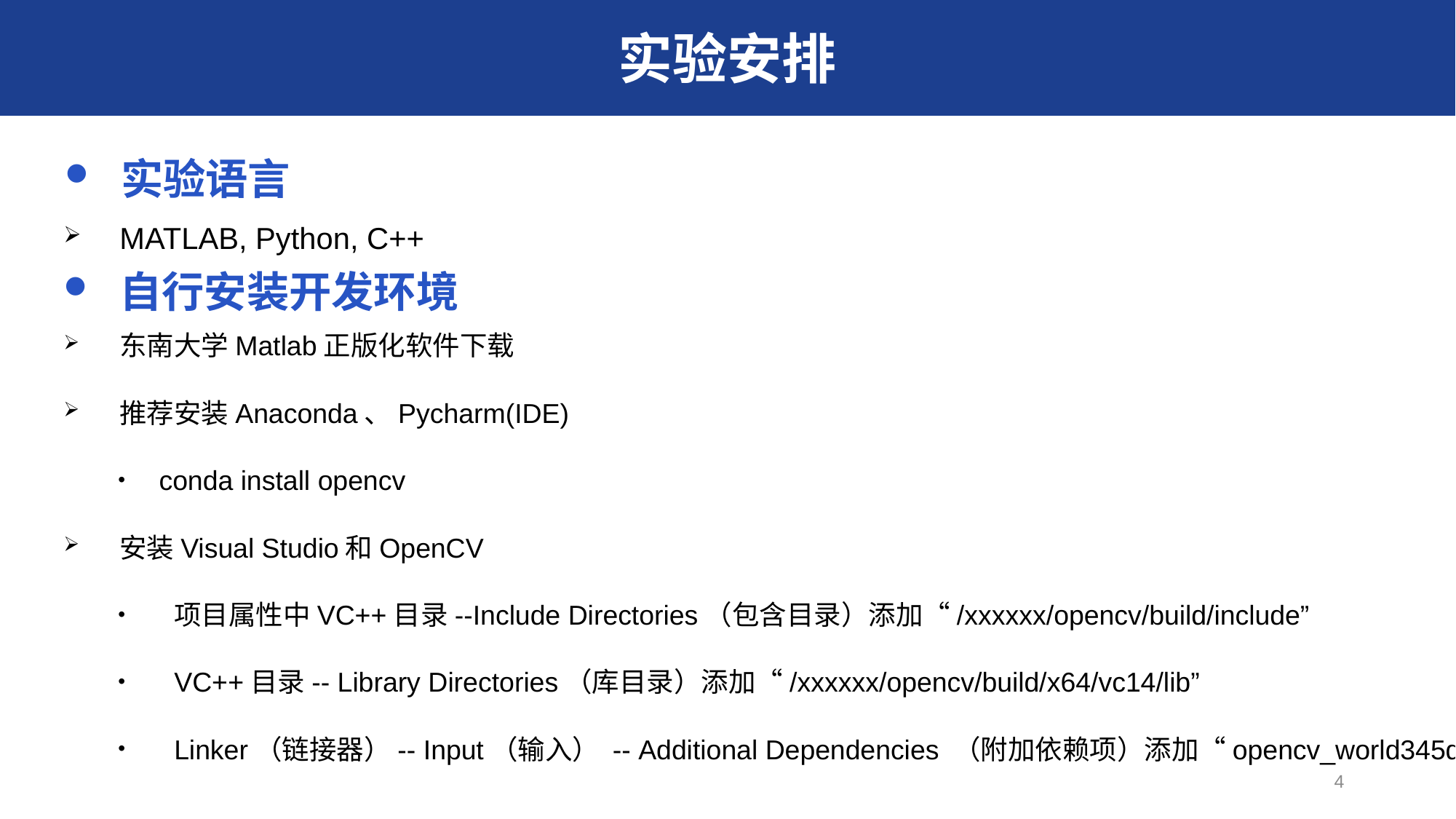

实验安排
实验语言
MATLAB, Python, C++
自行安装开发环境
东南大学Matlab正版化软件下载
推荐安装Anaconda、Pycharm(IDE)
conda install opencv
安装Visual Studio和OpenCV
项目属性中VC++目录--Include Directories（包含目录）添加“/xxxxxx/opencv/build/include”
VC++目录-- Library Directories（库目录）添加“/xxxxxx/opencv/build/x64/vc14/lib”
Linker（链接器）-- Input（输入） -- Additional Dependencies （附加依赖项）添加“opencv_world345d.lib”
4